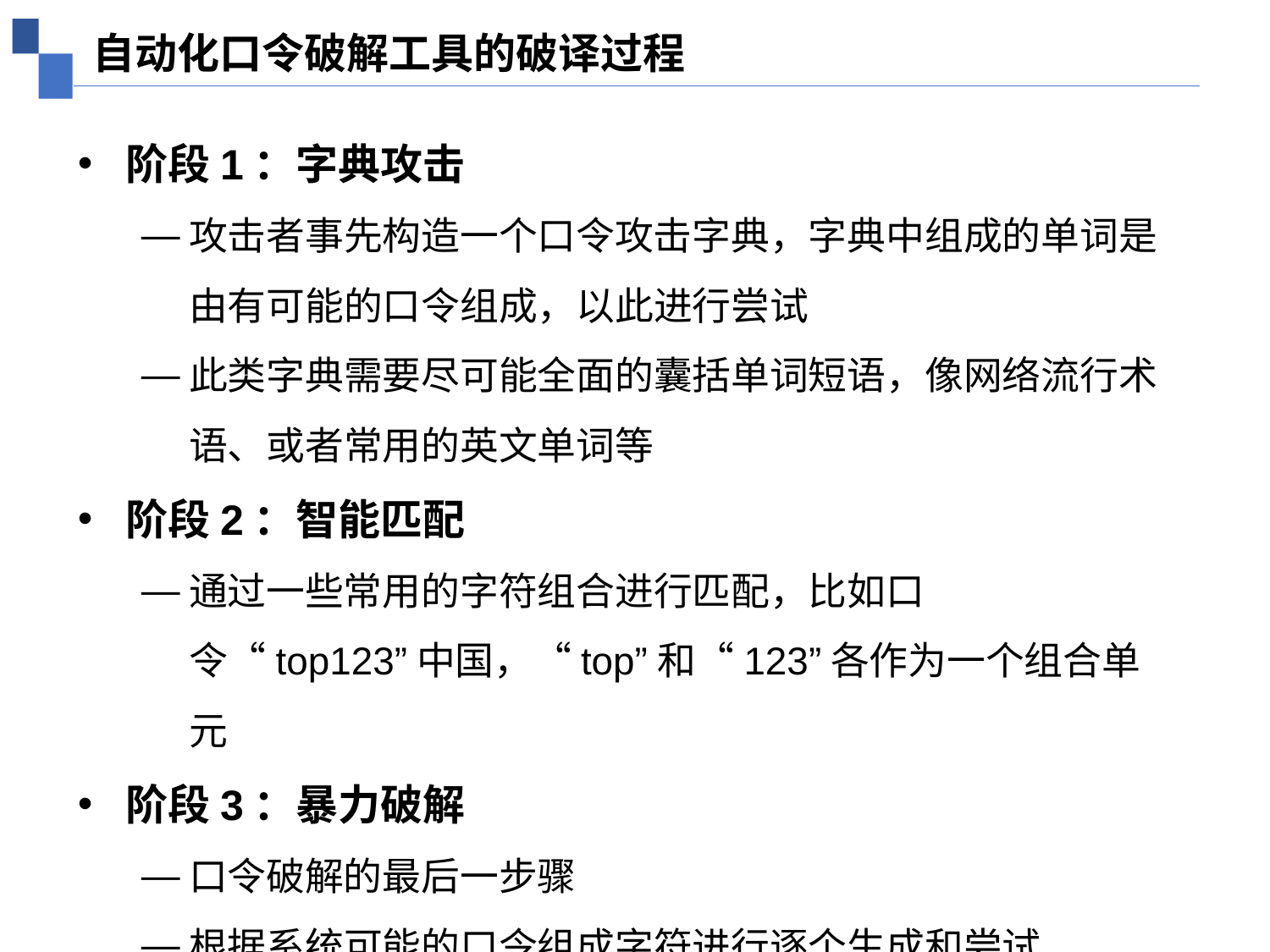

自动化口令破解工具的破译过程
阶段1：字典攻击
攻击者事先构造一个口令攻击字典，字典中组成的单词是由有可能的口令组成，以此进行尝试
此类字典需要尽可能全面的囊括单词短语，像网络流行术语、或者常用的英文单词等
阶段2：智能匹配
通过一些常用的字符组合进行匹配，比如口令“top123”中国，“top”和“123”各作为一个组合单元
阶段3：暴力破解
口令破解的最后一步骤
根据系统可能的口令组成字符进行逐个生成和尝试
24